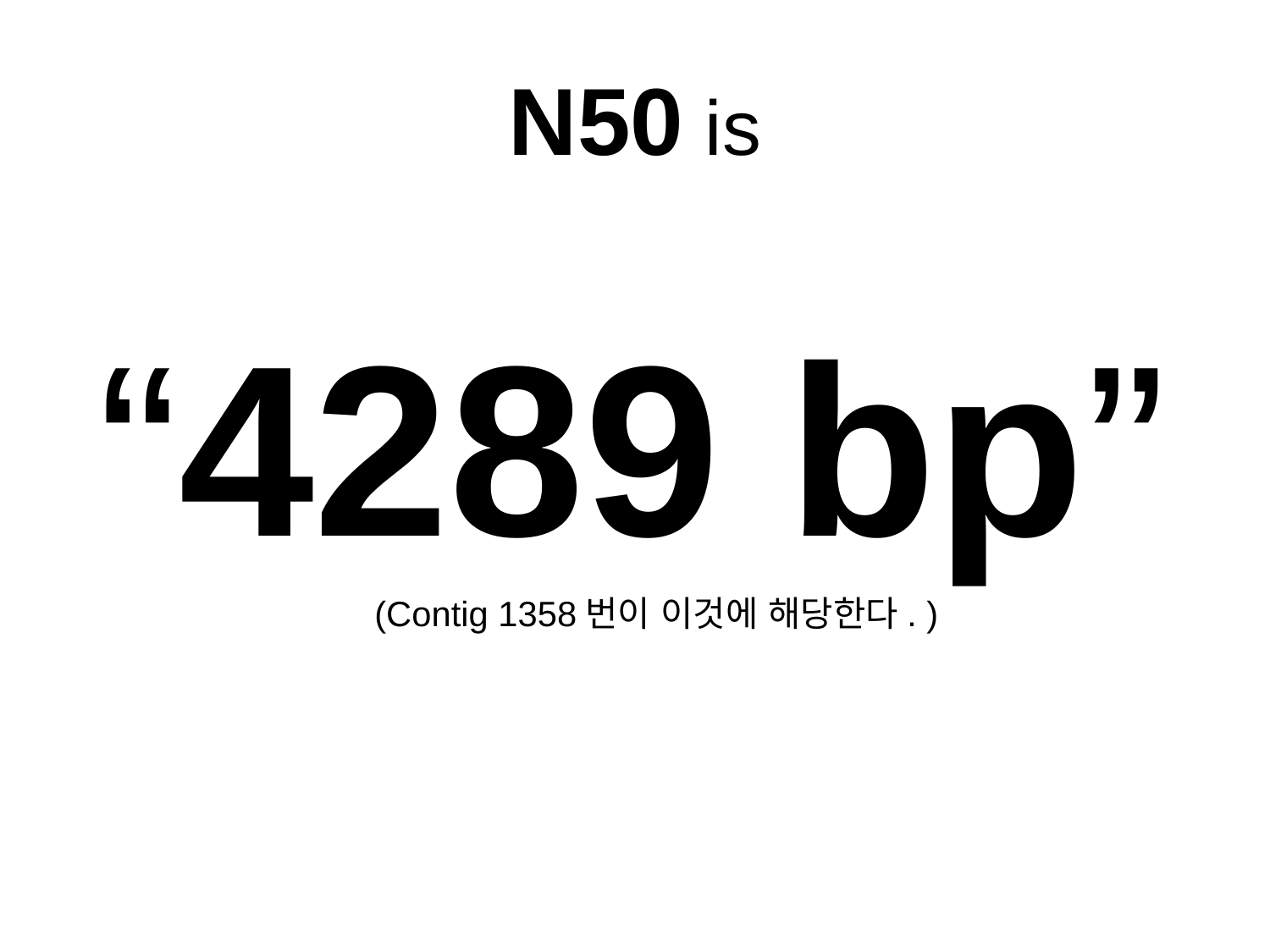

# N50 is
“4289 bp”
(Contig 1358번이 이것에 해당한다. )